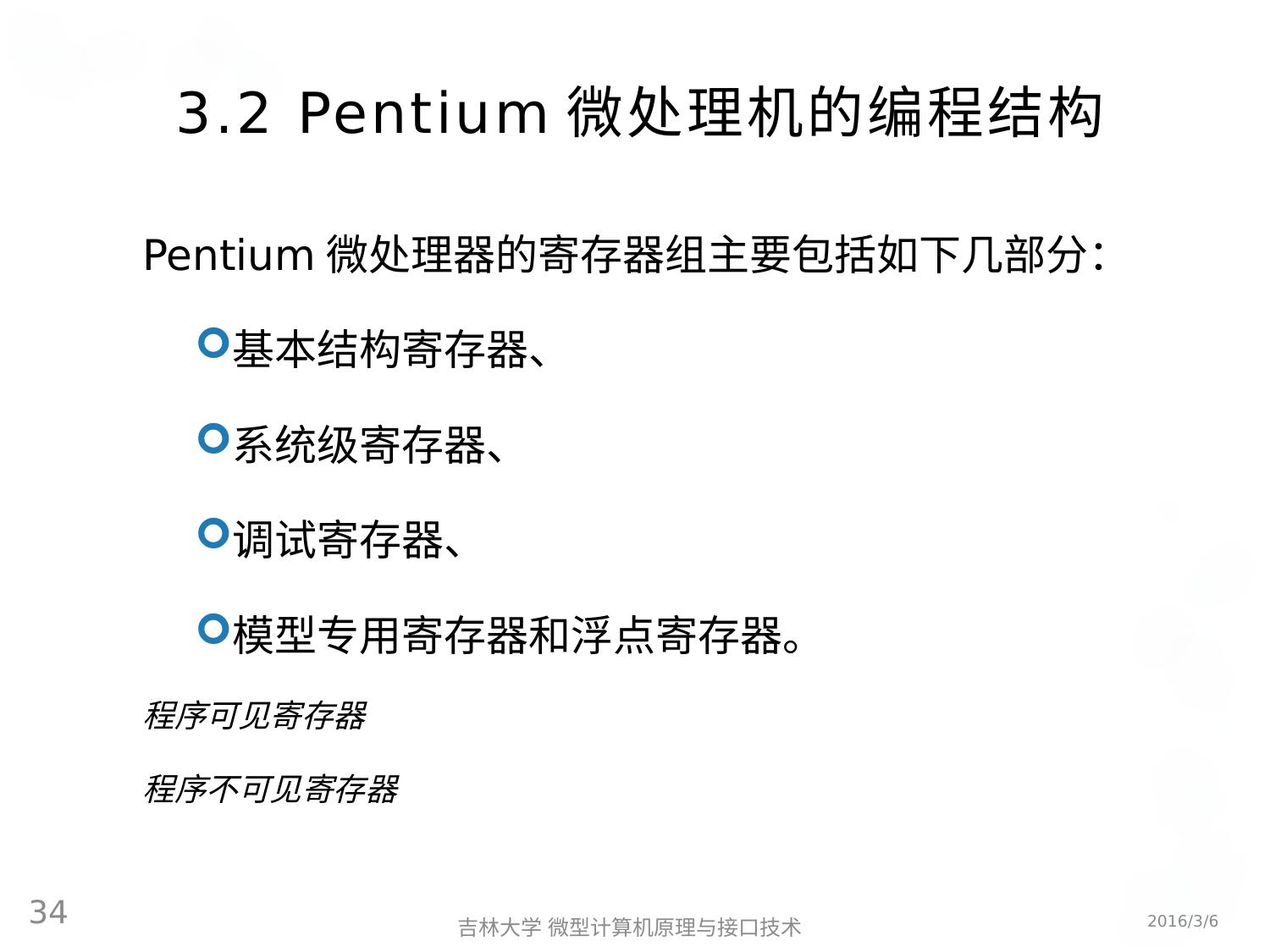

# 3.2 Pentium微处理机的编程结构
Pentium微处理器的寄存器组主要包括如下几部分：
基本结构寄存器、
系统级寄存器、
调试寄存器、
模型专用寄存器和浮点寄存器。
程序可见寄存器
程序不可见寄存器
34
2016/3/6
吉林大学 微型计算机原理与接口技术